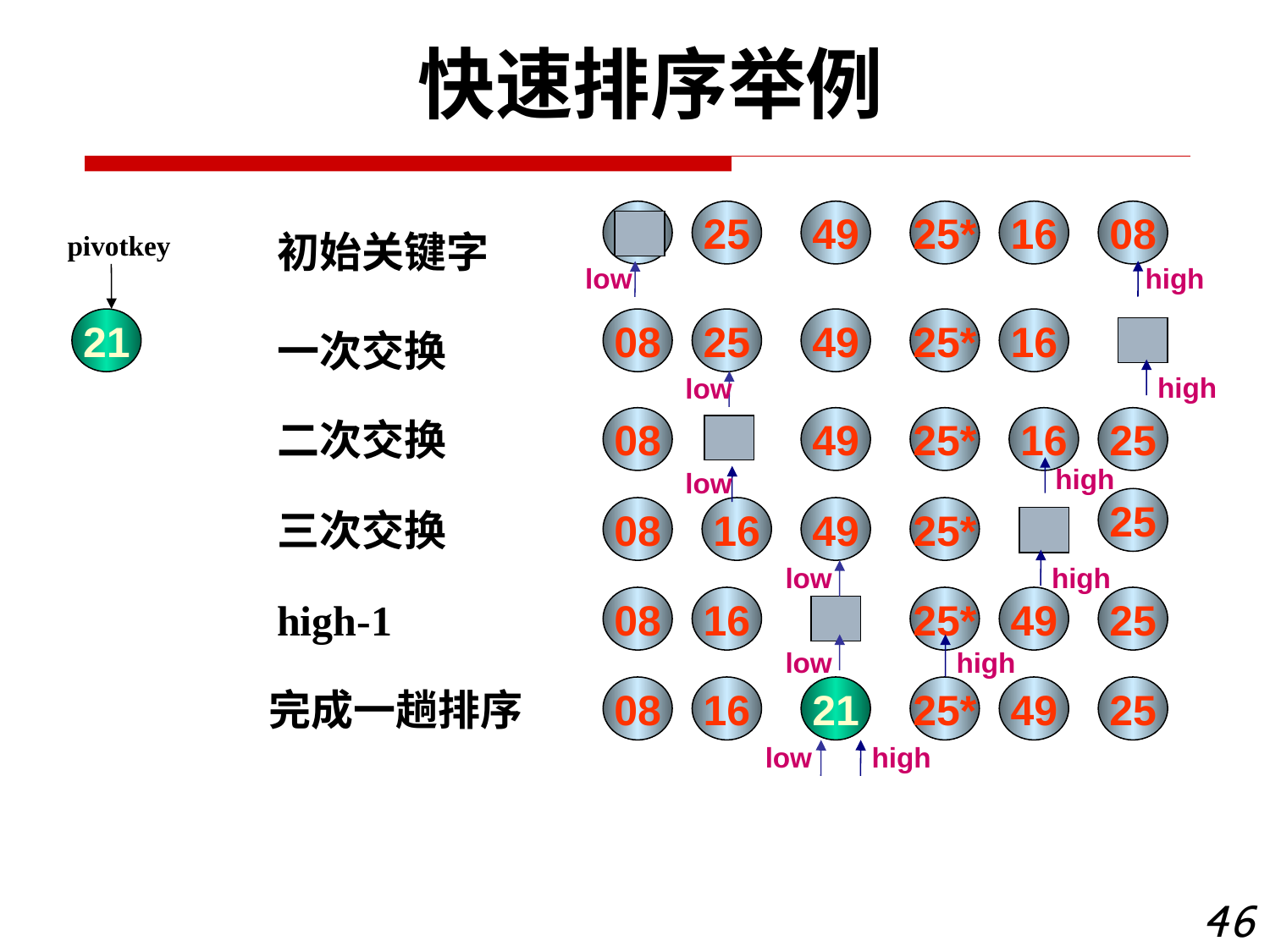

快速排序举例
21
25
49
25*
16
08

初始关键字
pivotkey

high
low

21
08
25
49
25*
16
一次交换

high
low

二次交换
08
49
25*
16
25

high
low

25
三次交换
08
16
49
25*

low

high
high-1
08
16
25*
49
25

low
high
完成一趟排序
08
16
21
25*
49
25

low
high
46